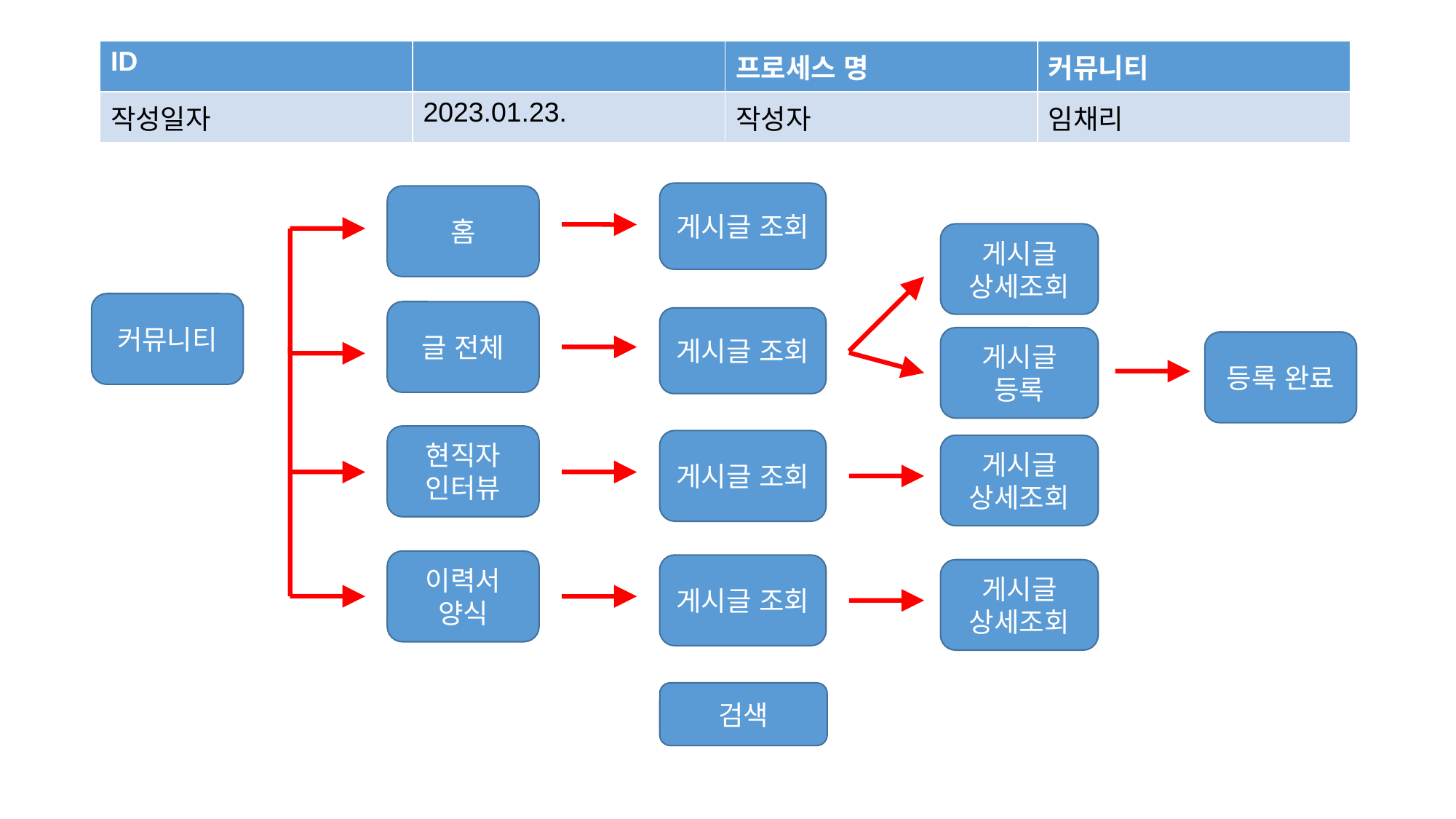

| ID |  | 프로세스 명 | 커뮤니티 |
| --- | --- | --- | --- |
| 작성일자 | 2023.01.23. | 작성자 | 임채리 |
게시글 조회
홈
게시글 상세조회
커뮤니티
글 전체
게시글 조회
게시글 등록
등록 완료
현직자
인터뷰
게시글 조회
게시글 상세조회
이력서
양식
게시글 조회
게시글 상세조회
검색